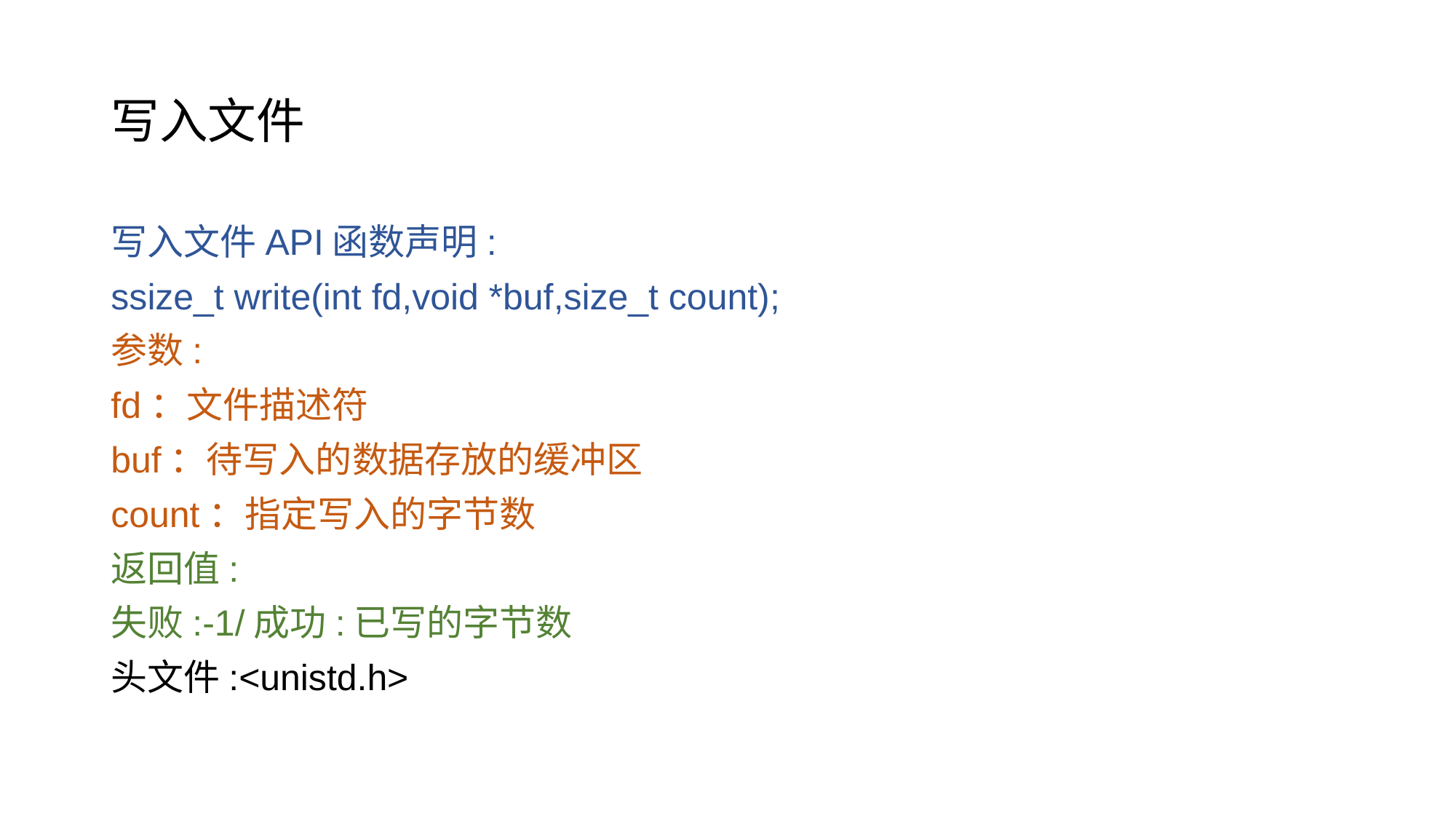

# 写入文件
写入文件API函数声明:
ssize_t write(int fd,void *buf,size_t count);
参数:
fd：文件描述符
buf：待写入的数据存放的缓冲区
count：指定写入的字节数
返回值:
失败:-1/成功:已写的字节数
头文件:<unistd.h>